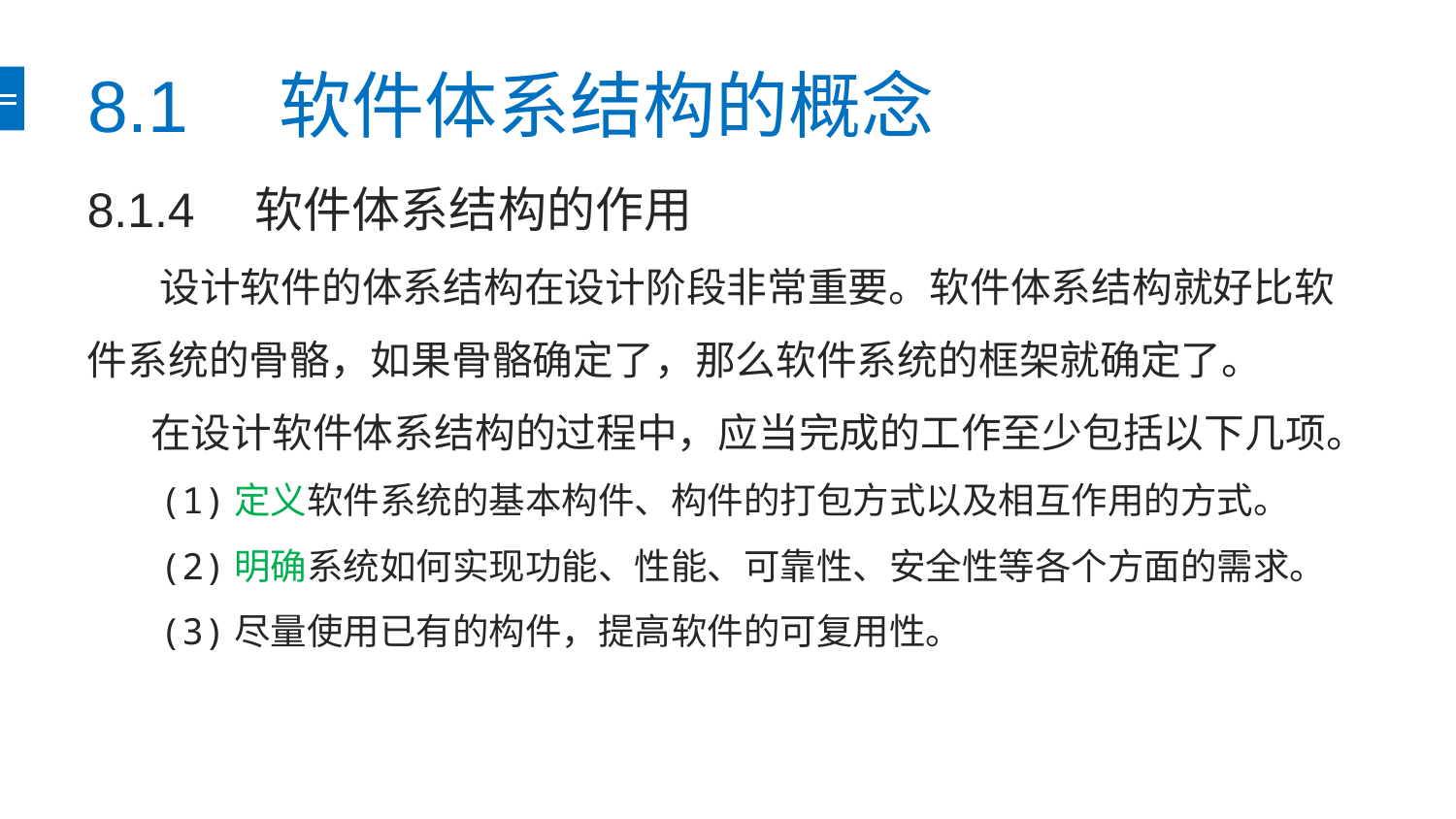

# 8.1　软件体系结构的概念
8.1.4　软件体系结构的作用
       设计软件的体系结构在设计阶段非常重要。软件体系结构就好比软件系统的骨骼，如果骨骼确定了，那么软件系统的框架就确定了。
      在设计软件体系结构的过程中，应当完成的工作至少包括以下几项。
(1)定义软件系统的基本构件、构件的打包方式以及相互作用的方式。
(2)明确系统如何实现功能、性能、可靠性、安全性等各个方面的需求。
(3)尽量使用已有的构件，提高软件的可复用性。